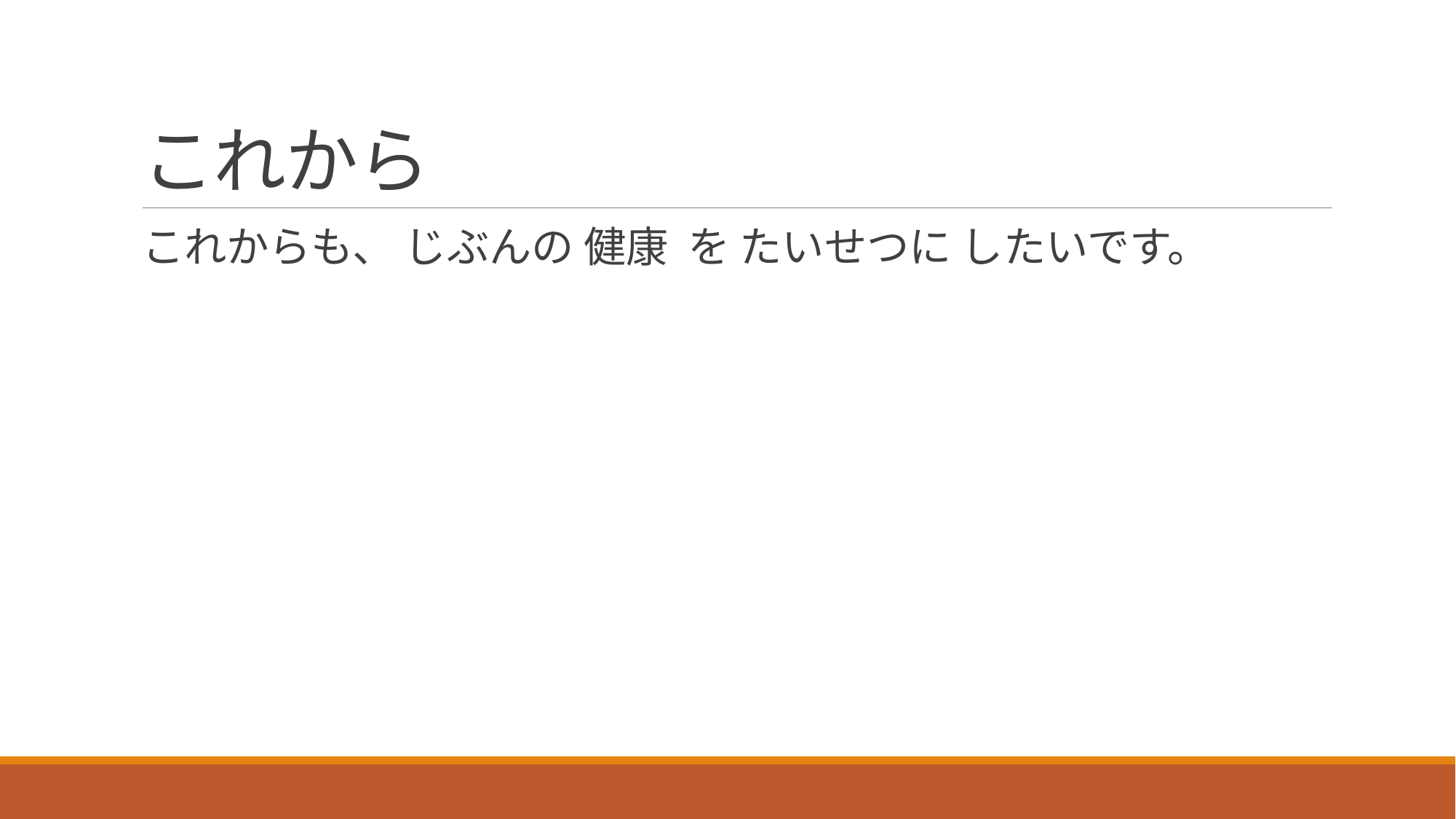

# これから
これからも、 じぶんの 健康  を たいせつに したいです。